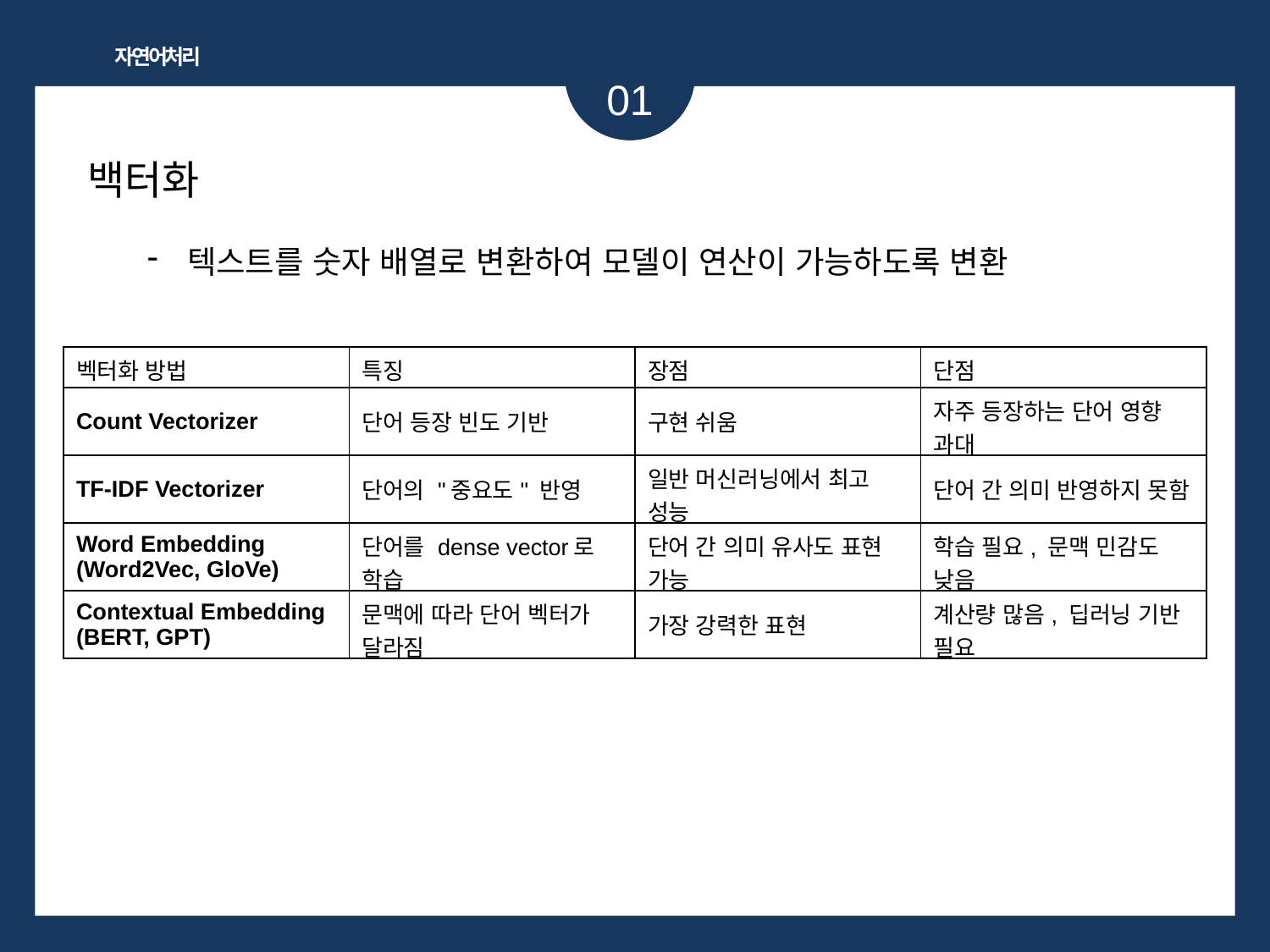

자연어처리
01
백터화
텍스트를 숫자 배열로 변환하여 모델이 연산이 가능하도록 변환

| 벡터화 방법 | 특징 | 장점 | 단점 |
| --- | --- | --- | --- |
| Count Vectorizer | 단어 등장 빈도 기반 | 구현 쉬움 | 자주 등장하는 단어 영향 과대 |
| TF-IDF Vectorizer | 단어의 "중요도" 반영 | 일반 머신러닝에서 최고 성능 | 단어 간 의미 반영하지 못함 |
| Word Embedding (Word2Vec, GloVe) | 단어를 dense vector로 학습 | 단어 간 의미 유사도 표현 가능 | 학습 필요, 문맥 민감도 낮음 |
| Contextual Embedding (BERT, GPT) | 문맥에 따라 단어 벡터가 달라짐 | 가장 강력한 표현 | 계산량 많음, 딥러닝 기반 필요 |